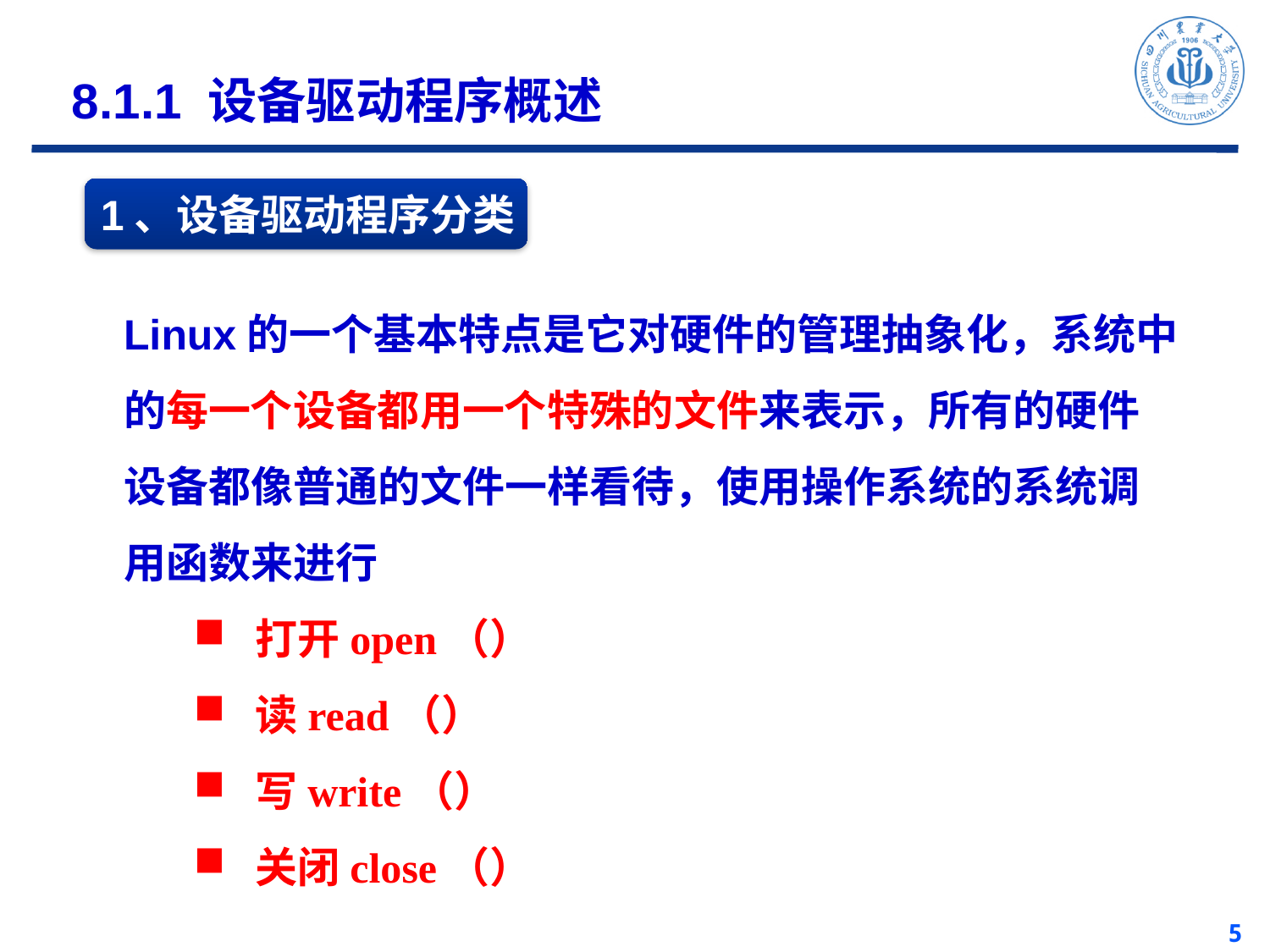

8.1.1 设备驱动程序概述
1、设备驱动程序分类
Linux的一个基本特点是它对硬件的管理抽象化，系统中的每一个设备都用一个特殊的文件来表示，所有的硬件设备都像普通的文件一样看待，使用操作系统的系统调用函数来进行
  打开open（）
  读read（）
  写write（）
  关闭close（）